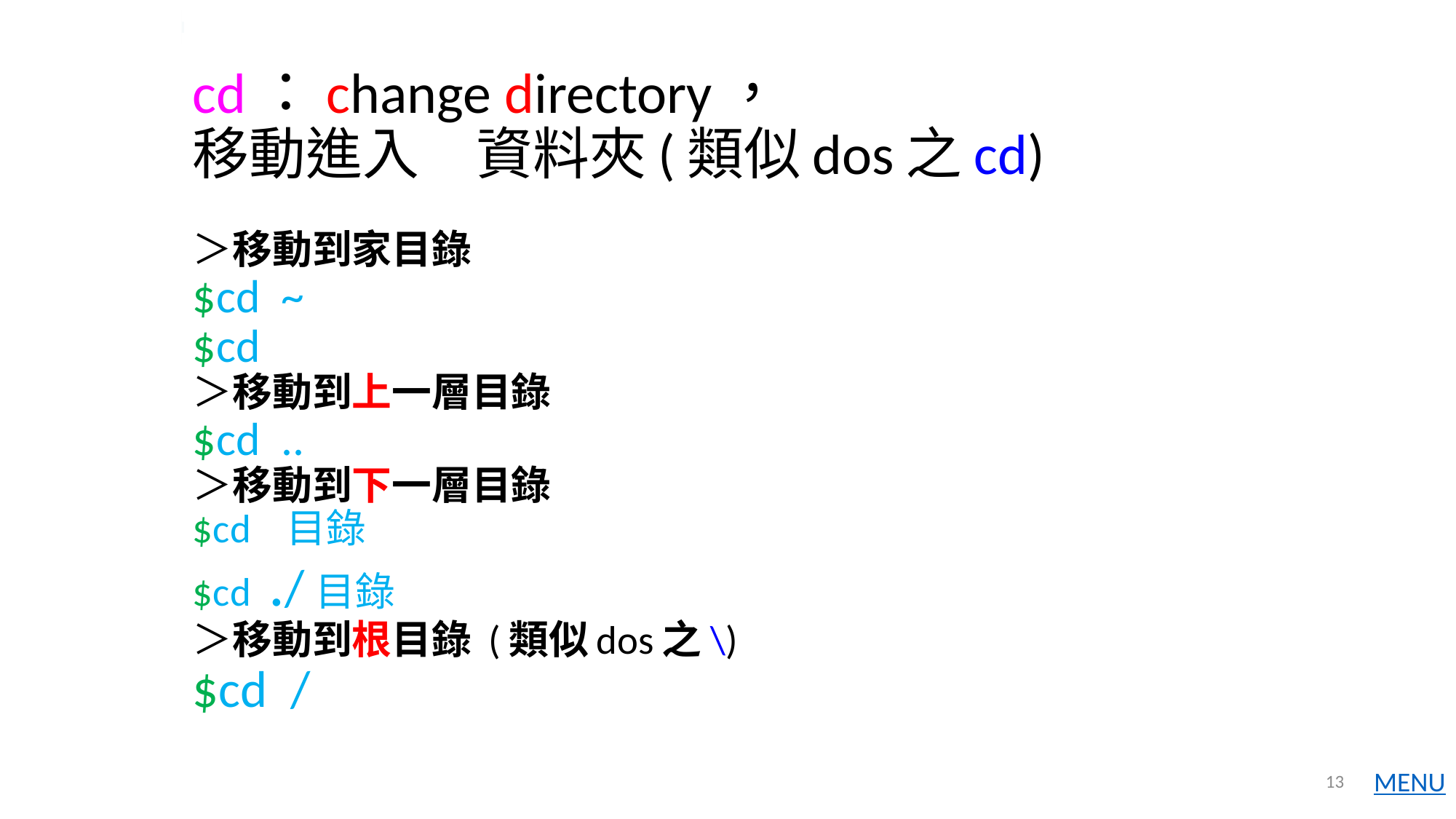

cd：change directory，
移動進入　資料夾(類似dos之cd)
＞移動到家目錄
$cd  ~
$cd
＞移動到上一層目錄
$cd  ..
＞移動到下一層目錄
$cd   目錄
$cd  ./目錄
＞移動到根目錄 (類似dos之\)
$cd  /
13